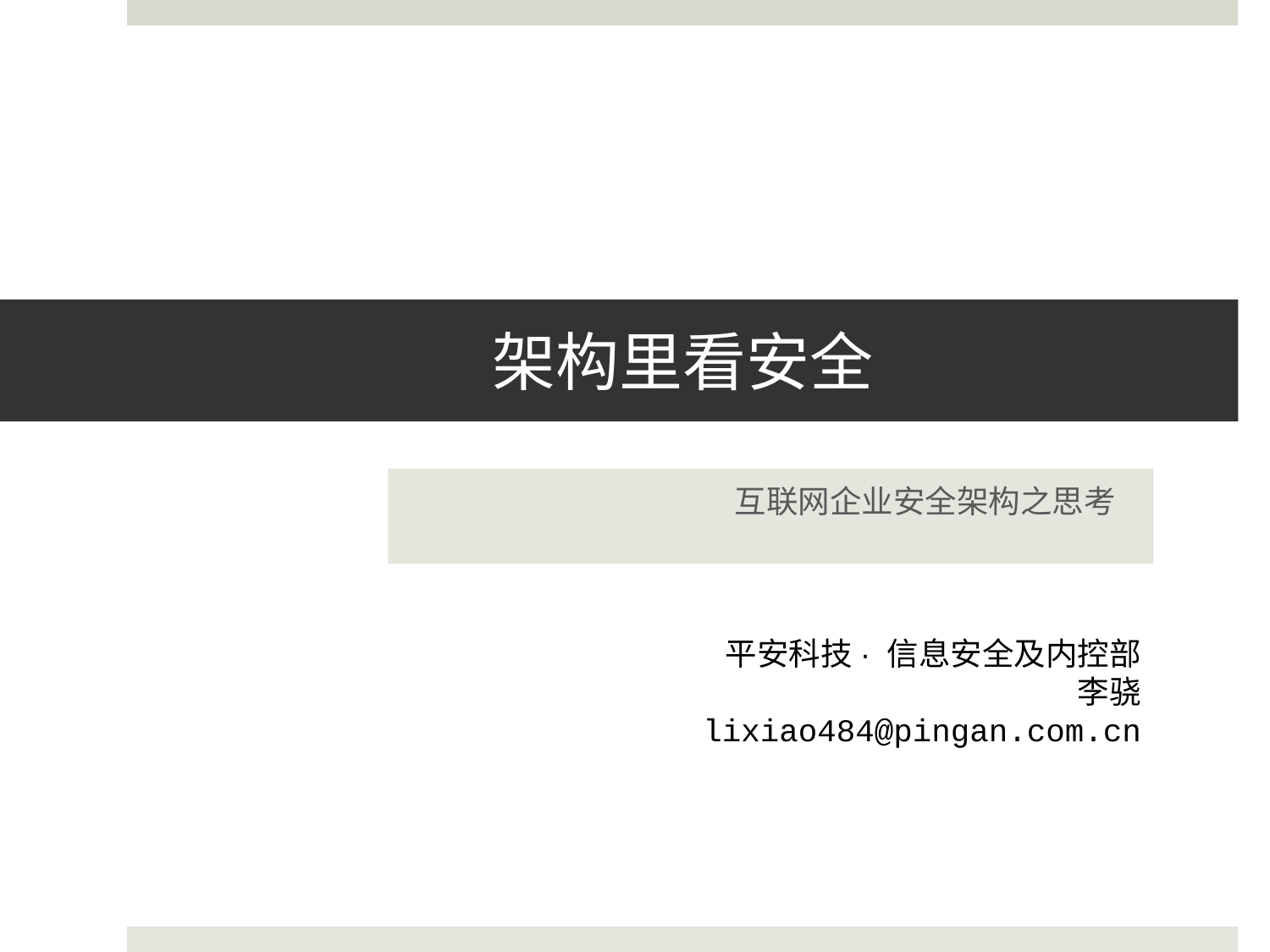

# 架构里看安全
互联网企业安全架构之思考
平安科技· 信息安全及内控部
李骁
lixiao484@pingan.com.cn